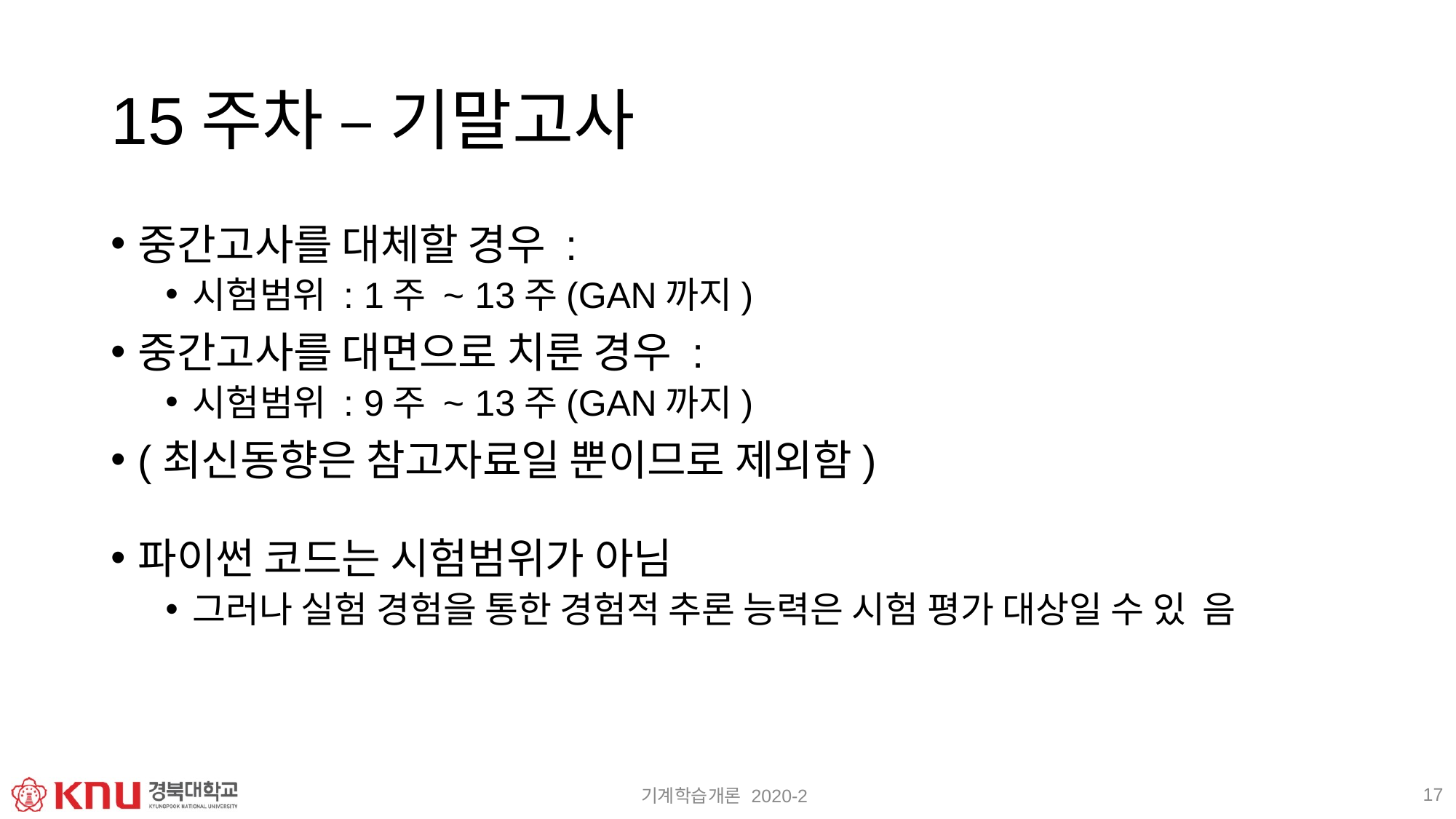

# 15주차 – 기말고사
중간고사를 대체할 경우 :
시험범위 : 1주 ~ 13주(GAN까지)
중간고사를 대면으로 치룬 경우 :
시험범위 : 9주 ~ 13주(GAN까지)
(최신동향은 참고자료일 뿐이므로 제외함)

파이썬 코드는 시험범위가 아님
그러나 실험 경험을 통한 경험적 추론 능력은 시험 평가 대상일 수 있  음
17
기계학습개론 2020-2